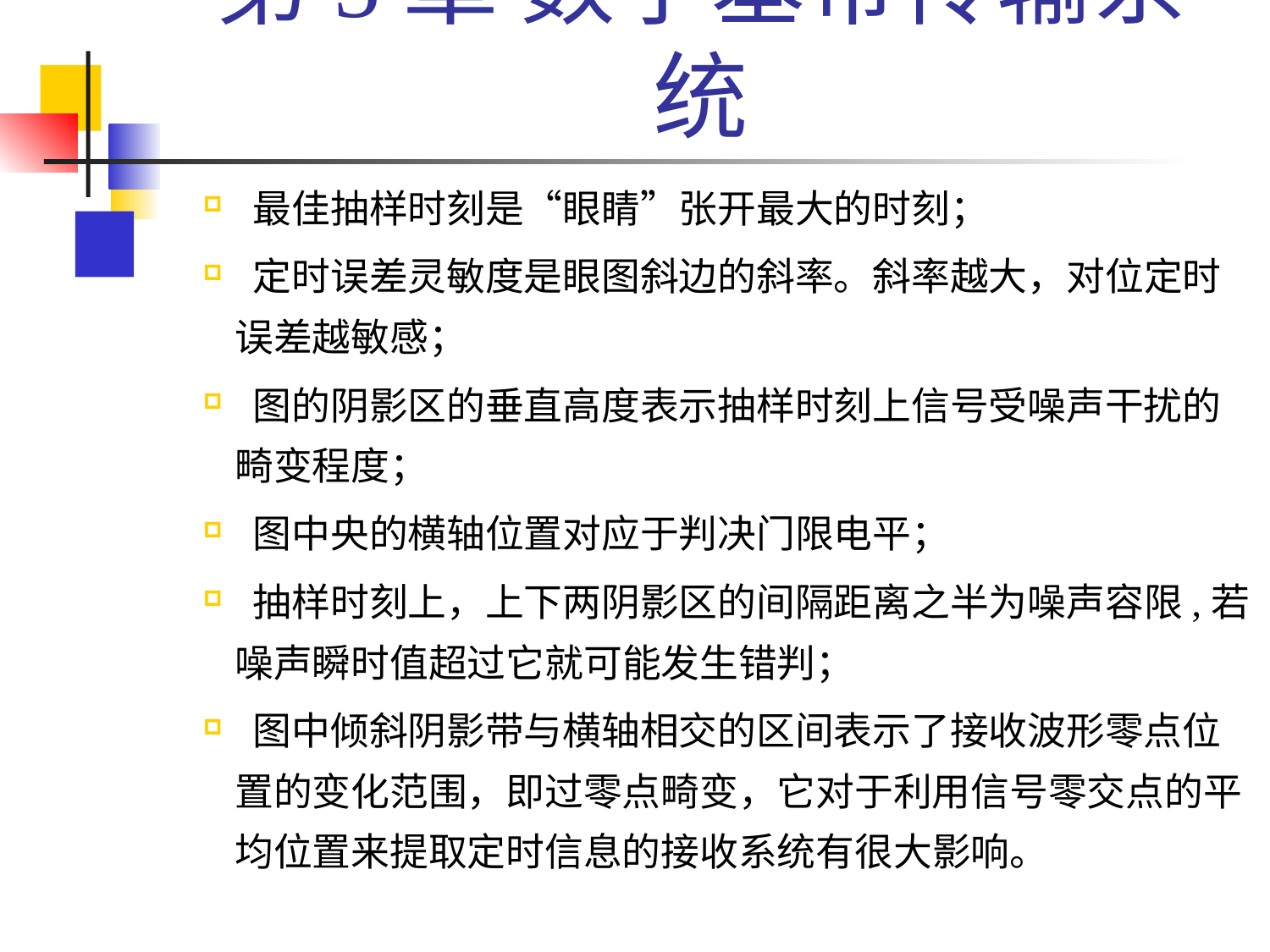

# 第5章 数字基带传输系统
 最佳抽样时刻是“眼睛”张开最大的时刻；
 定时误差灵敏度是眼图斜边的斜率。斜率越大，对位定时误差越敏感；
 图的阴影区的垂直高度表示抽样时刻上信号受噪声干扰的畸变程度；
 图中央的横轴位置对应于判决门限电平；
 抽样时刻上，上下两阴影区的间隔距离之半为噪声容限,若噪声瞬时值超过它就可能发生错判；
 图中倾斜阴影带与横轴相交的区间表示了接收波形零点位置的变化范围，即过零点畸变，它对于利用信号零交点的平均位置来提取定时信息的接收系统有很大影响。
61